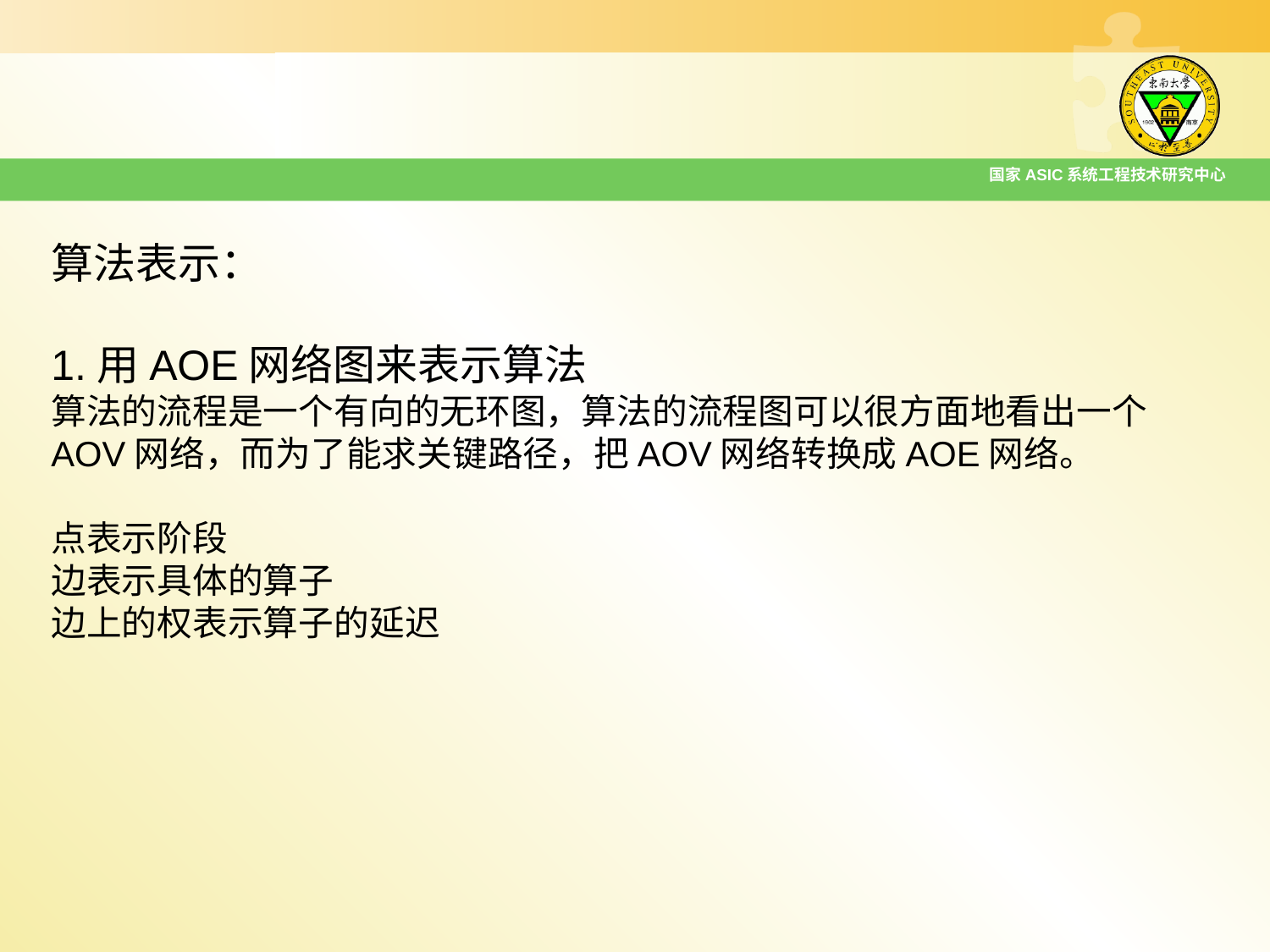

国家ASIC系统工程技术研究中心
算法表示：

1.用AOE网络图来表示算法
算法的流程是一个有向的无环图，算法的流程图可以很方面地看出一个AOV网络，而为了能求关键路径，把AOV网络转换成AOE网络。

点表示阶段
边表示具体的算子
边上的权表示算子的延迟